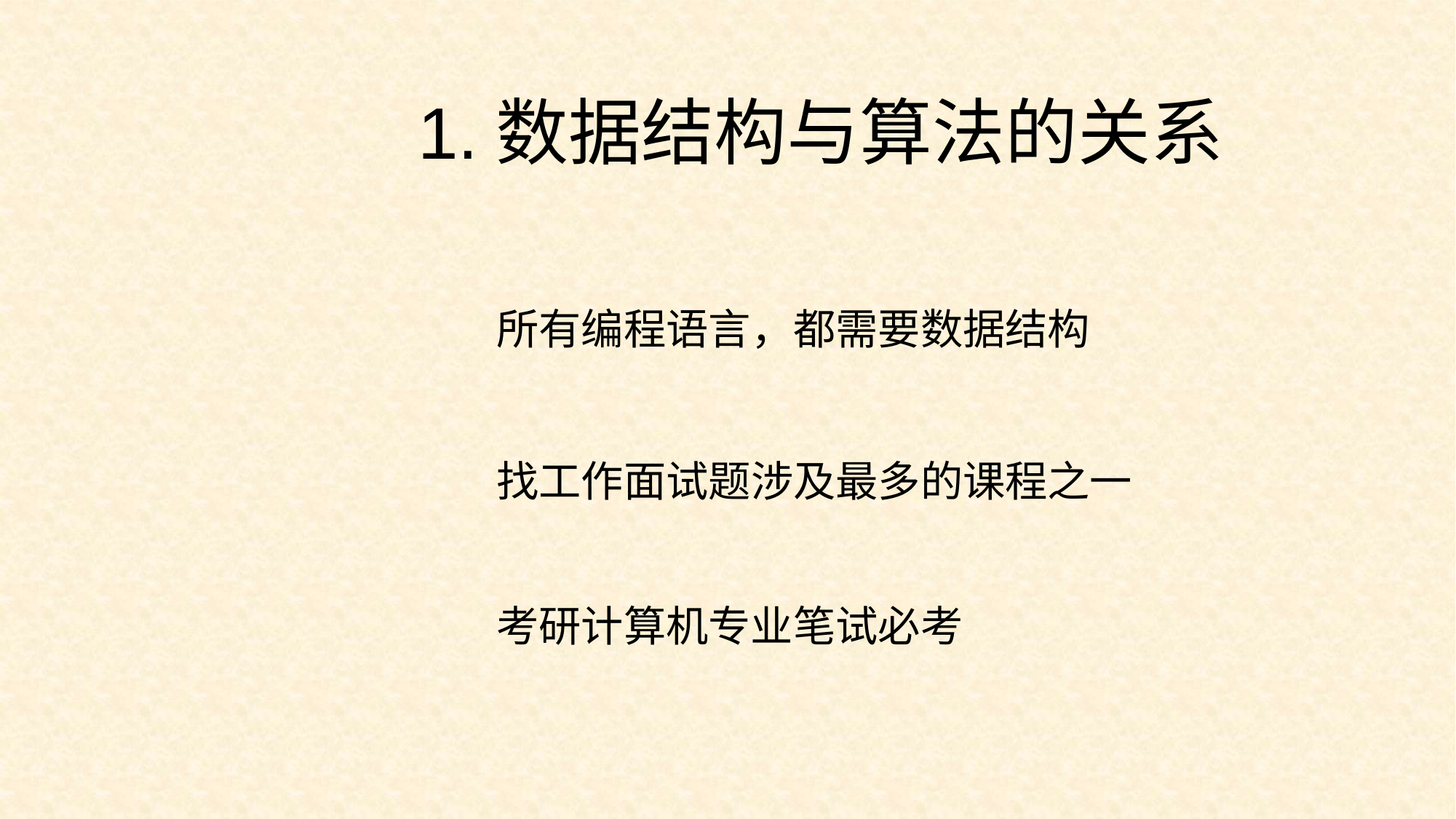

1.数据结构与算法的关系
所有编程语言，都需要数据结构
找工作面试题涉及最多的课程之一
考研计算机专业笔试必考